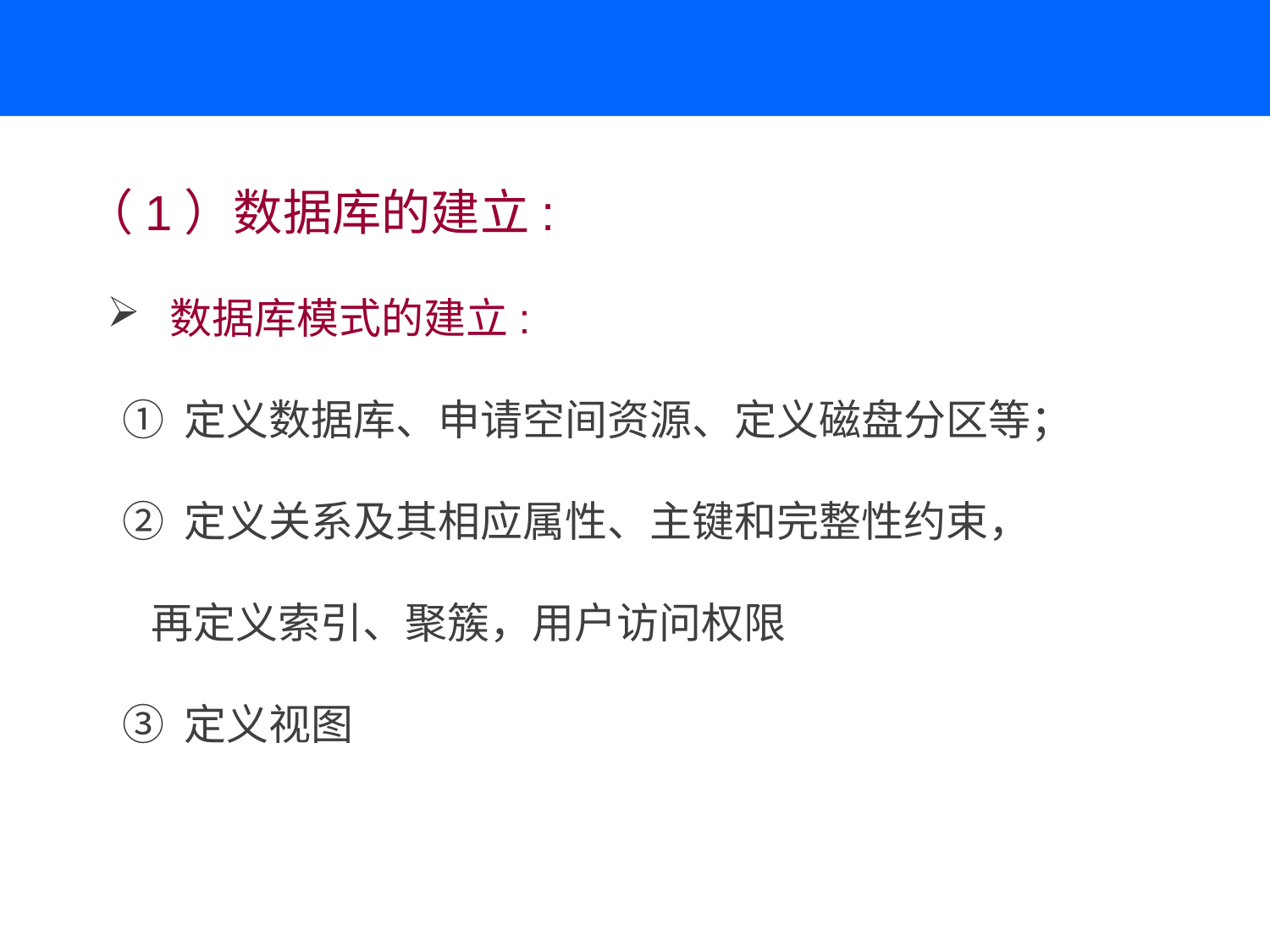

（1）数据库的建立:
  数据库模式的建立:
    ① 定义数据库、申请空间资源、定义磁盘分区等；
    ② 定义关系及其相应属性、主键和完整性约束，
      再定义索引、聚簇，用户访问权限
    ③ 定义视图